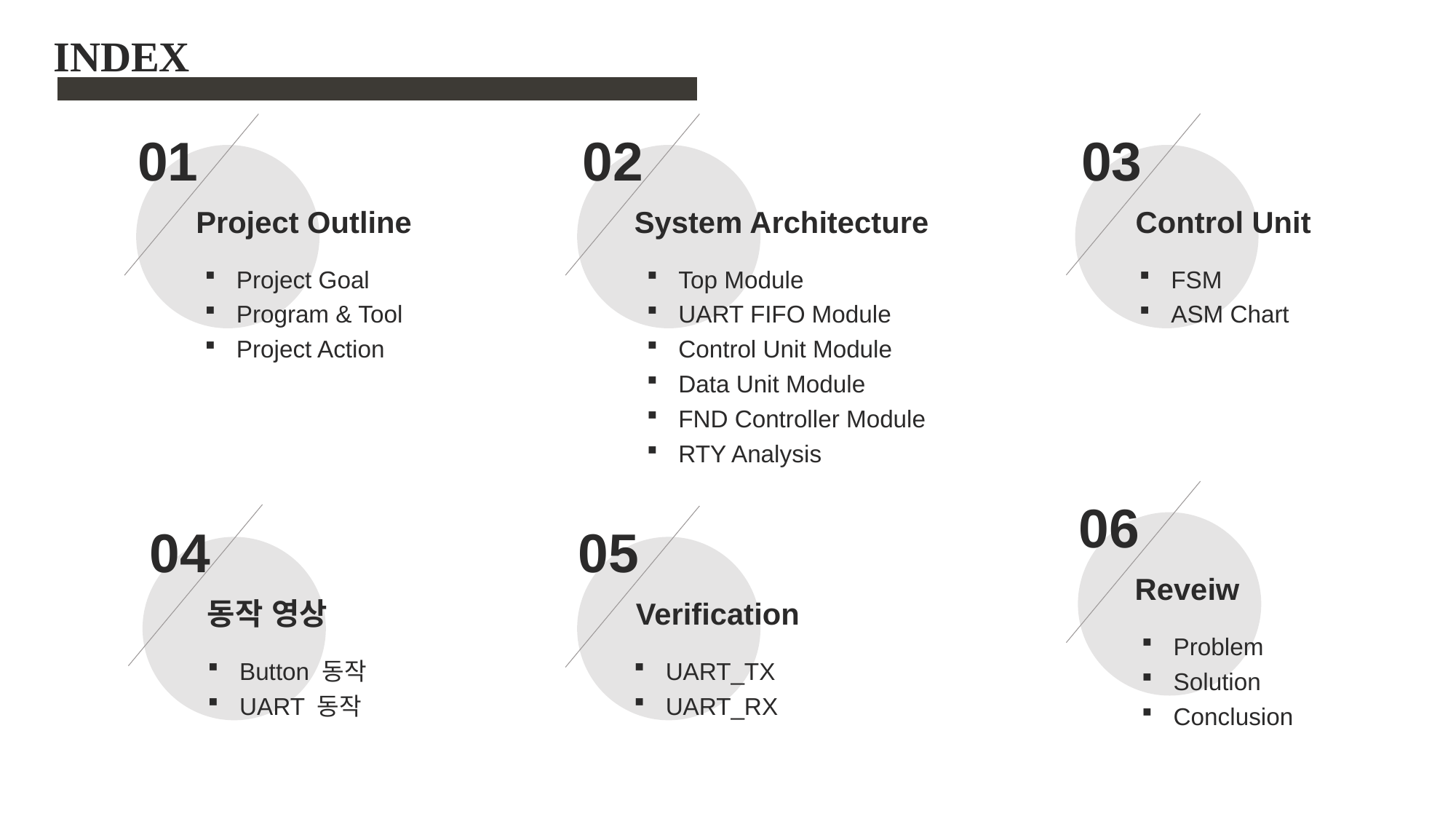

INDEX
01
02
03

Project Outline
System Architecture
Control Unit
Project Goal
Program & Tool
Project Action
Top Module
UART FIFO Module
Control Unit Module
Data Unit Module
FND Controller Module
RTY Analysis
FSM
ASM Chart
06
05

04

Reveiw
동작 영상

Verification
Problem
Solution
Conclusion
Button 동작
UART 동작
UART_TX
UART_RX